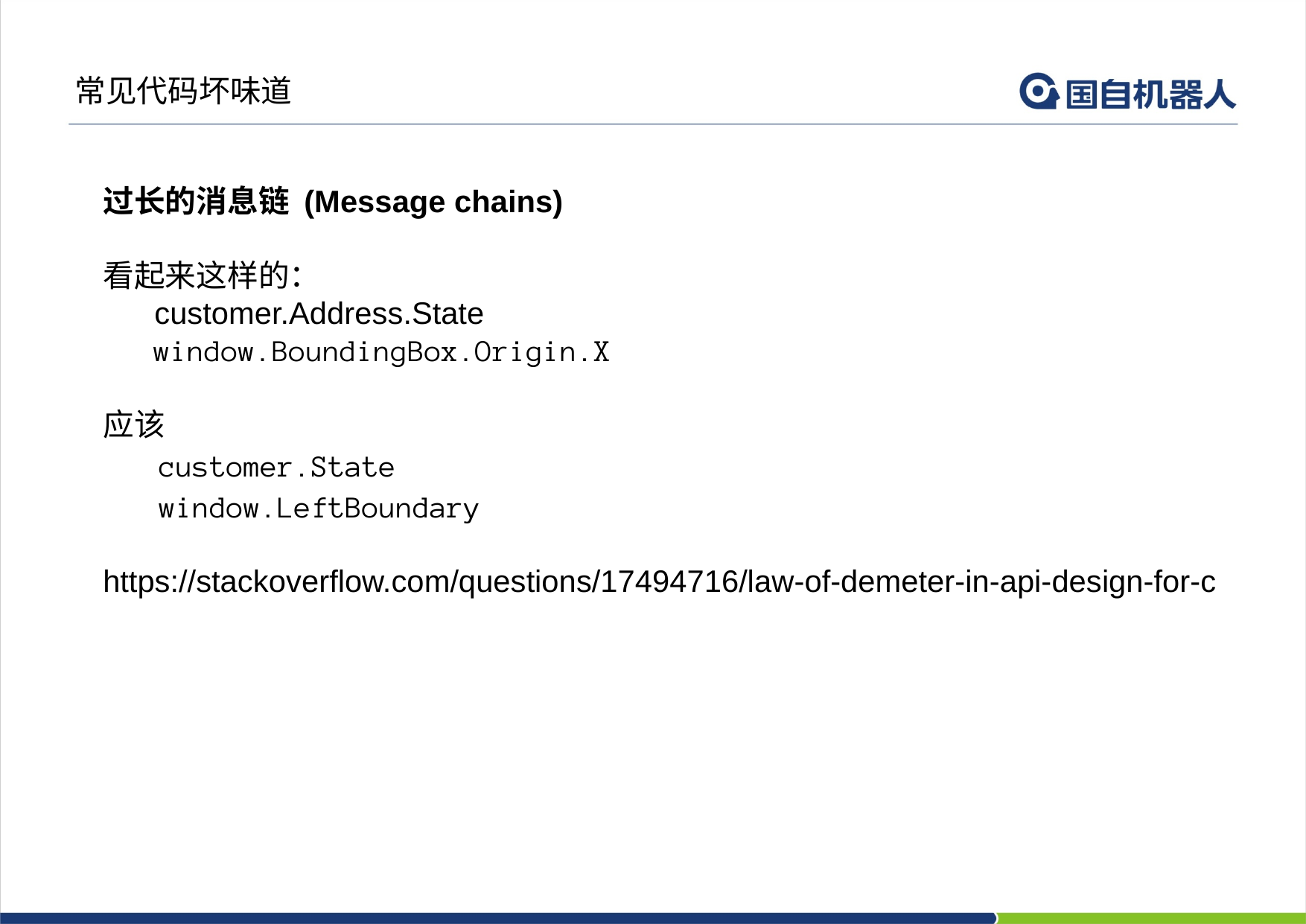

常见代码坏味道
过长的消息链 (Message chains)

看起来这样的：
      customer.Address.State
   window.BoundingBox.Origin.X

应该
 customer.State
 window.LeftBoundary

https://stackoverflow.com/questions/17494716/law-of-demeter-in-api-design-for-c